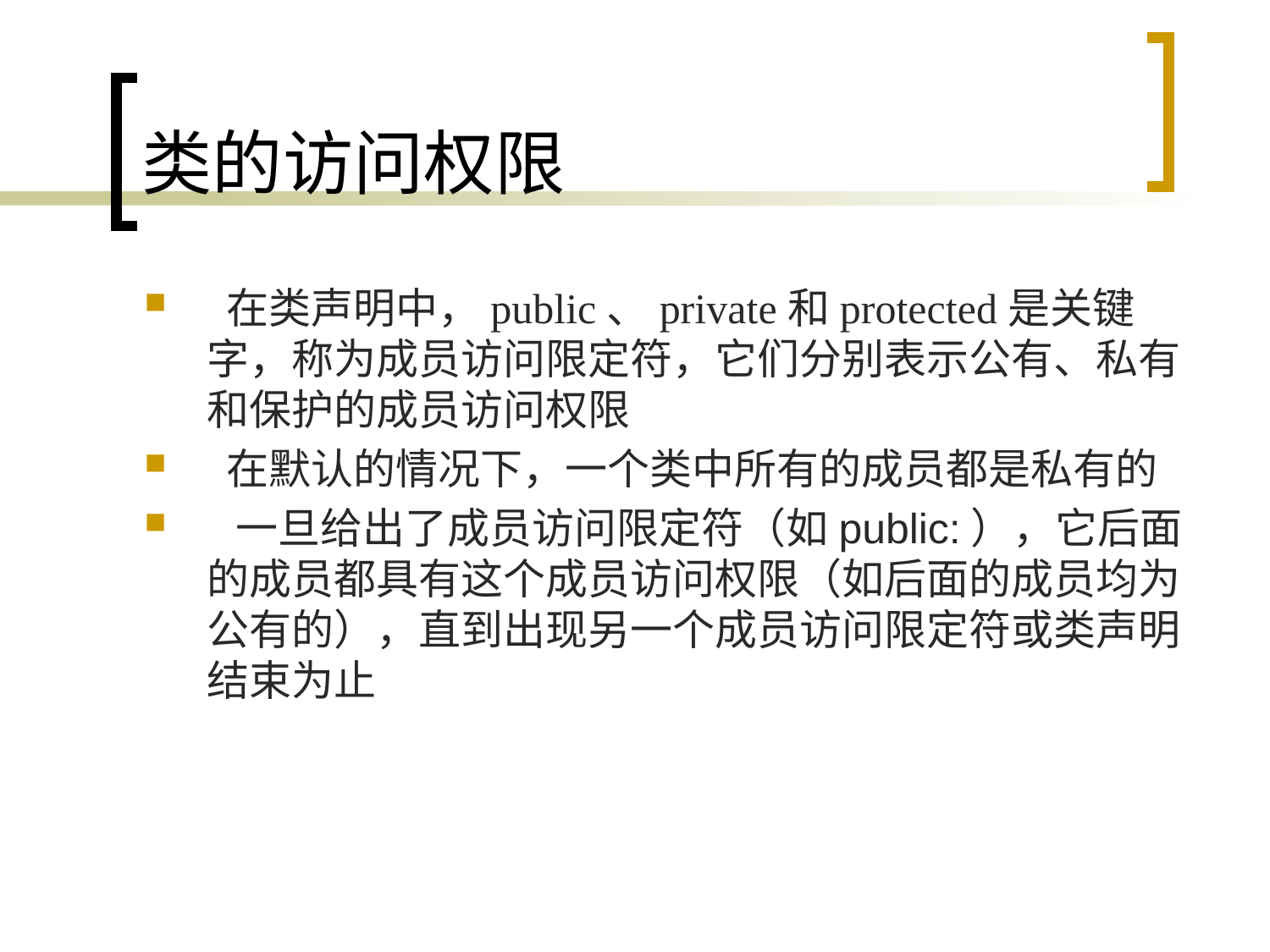

# 类的访问权限
 在类声明中，public、private和protected是关键字，称为成员访问限定符，它们分别表示公有、私有和保护的成员访问权限
 在默认的情况下，一个类中所有的成员都是私有的
  一旦给出了成员访问限定符（如public:），它后面的成员都具有这个成员访问权限（如后面的成员均为公有的），直到出现另一个成员访问限定符或类声明结束为止